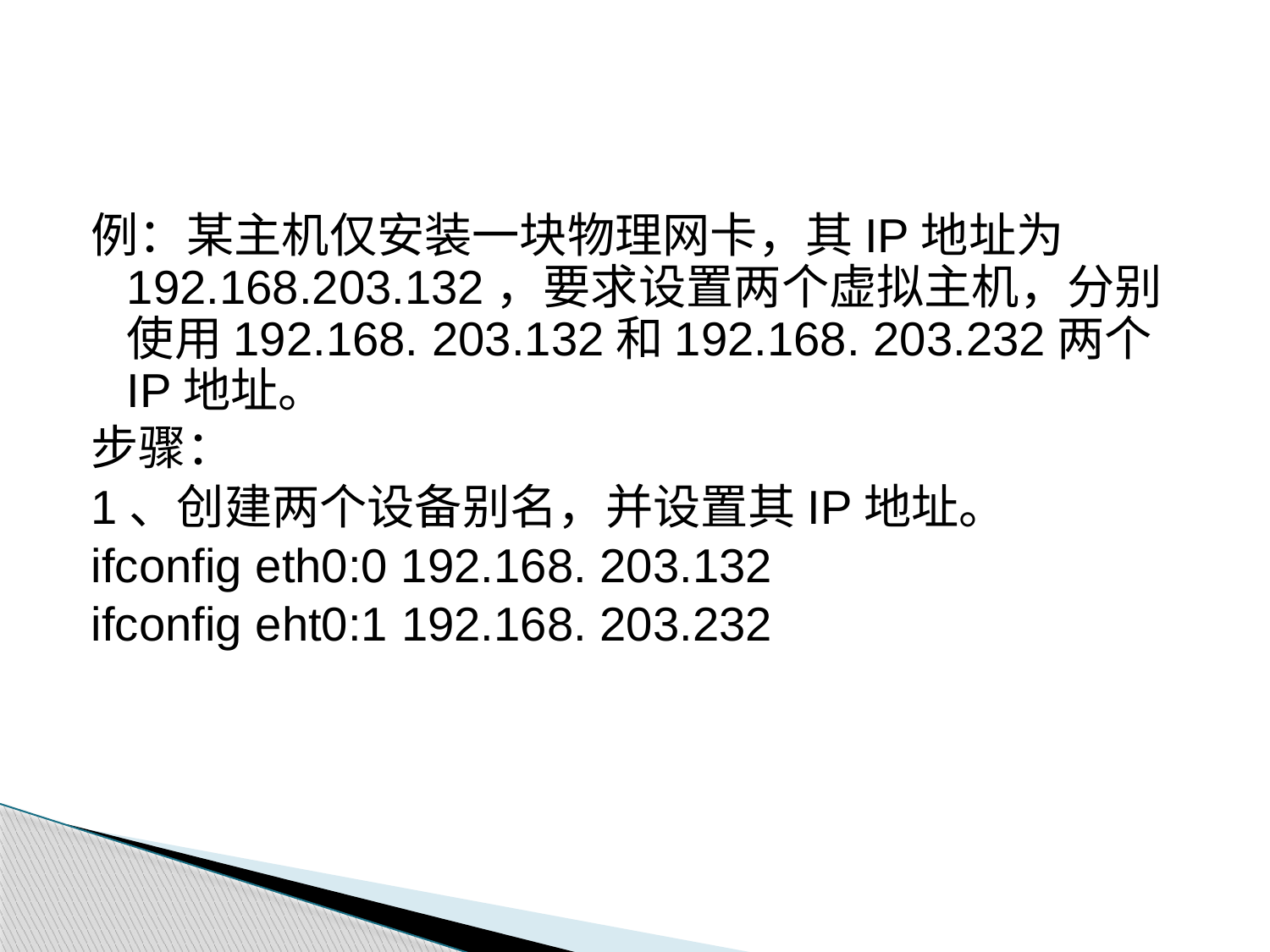

#
例：某主机仅安装一块物理网卡，其IP地址为192.168.203.132，要求设置两个虚拟主机，分别使用192.168. 203.132和192.168. 203.232两个IP地址。
步骤：
1、创建两个设备别名，并设置其IP地址。
ifconfig eth0:0 192.168. 203.132
ifconfig eht0:1 192.168. 203.232